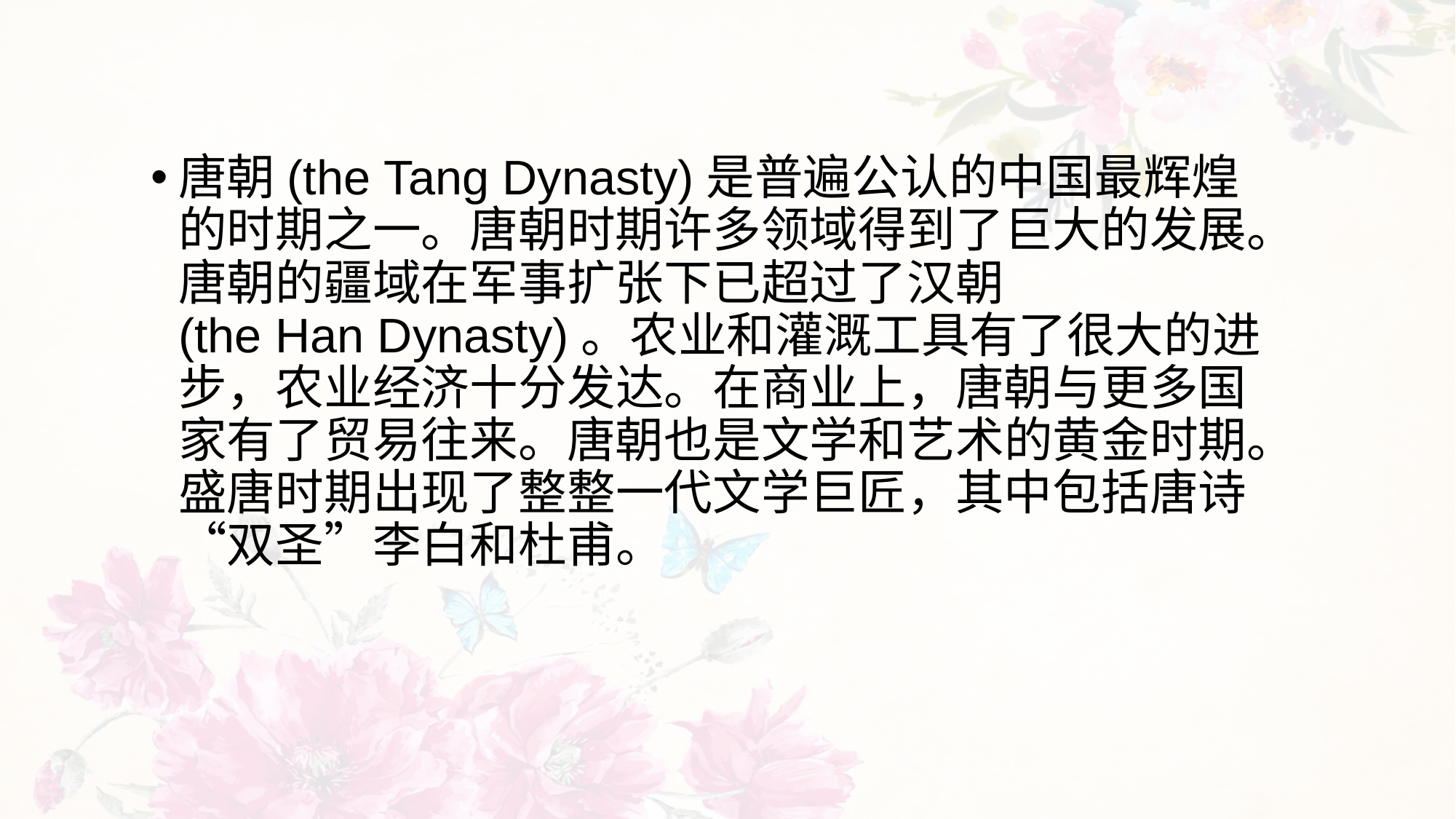

#
唐朝(the Tang Dynasty)是普遍公认的中国最辉煌的时期之一。唐朝时期许多领域得到了巨大的发展。唐朝的疆域在军事扩张下已超过了汉朝(the Han Dynasty)。农业和灌溉工具有了很大的进步，农业经济十分发达。在商业上，唐朝与更多国家有了贸易往来。唐朝也是文学和艺术的黄金时期。盛唐时期出现了整整一代文学巨匠，其中包括唐诗“双圣”李白和杜甫。